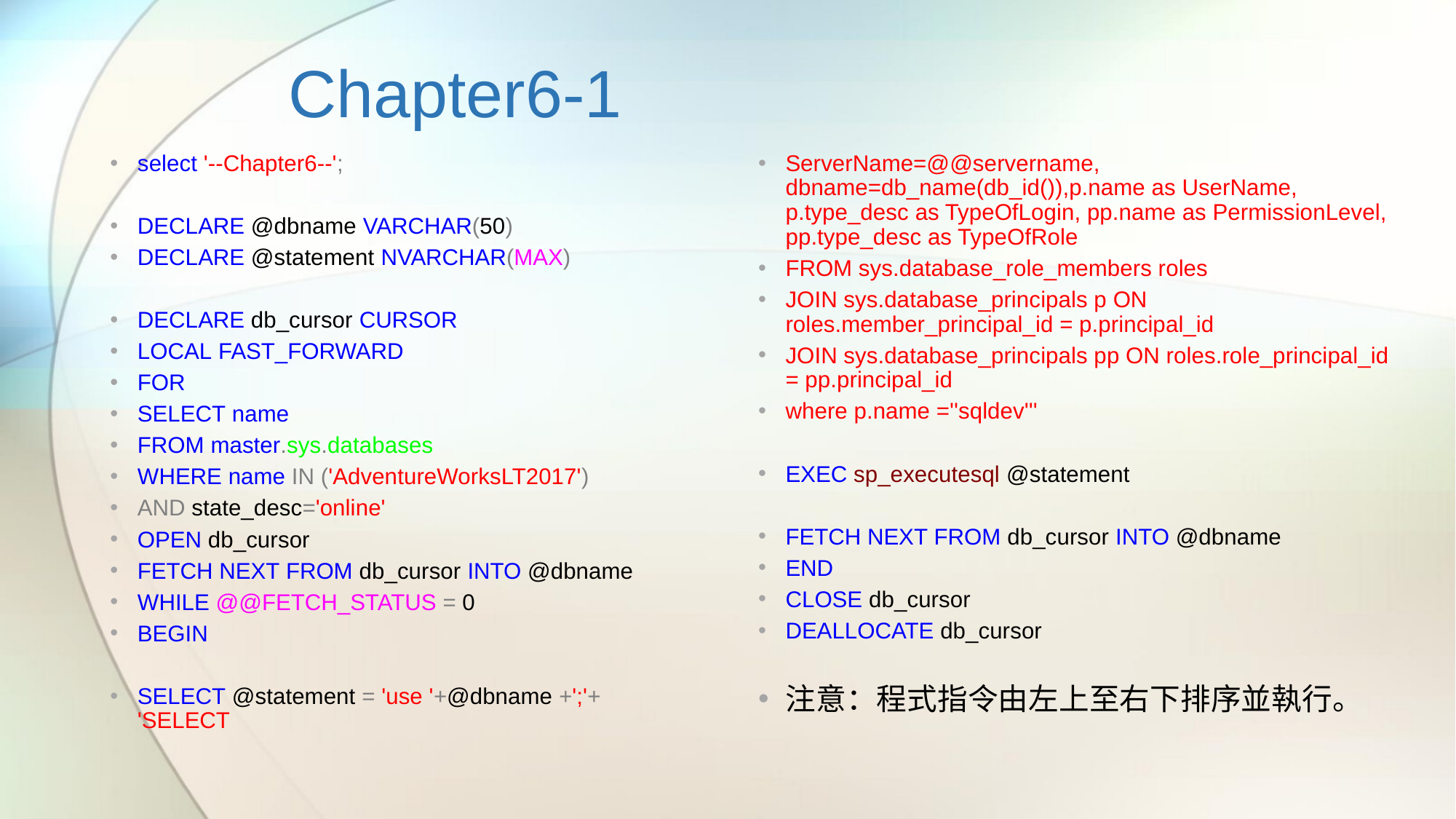

# Chapter6-1
select '--Chapter6--';

DECLARE @dbname VARCHAR(50)
DECLARE @statement NVARCHAR(MAX)

DECLARE db_cursor CURSOR
LOCAL FAST_FORWARD
FOR
SELECT name
FROM master.sys.databases
WHERE name IN ('AdventureWorksLT2017')
AND state_desc='online'
OPEN db_cursor
FETCH NEXT FROM db_cursor INTO @dbname
WHILE @@FETCH_STATUS = 0
BEGIN

SELECT @statement = 'use '+@dbname +';'+ 'SELECT
ServerName=@@servername, dbname=db_name(db_id()),p.name as UserName, p.type_desc as TypeOfLogin, pp.name as PermissionLevel, pp.type_desc as TypeOfRole
FROM sys.database_role_members roles
JOIN sys.database_principals p ON roles.member_principal_id = p.principal_id
JOIN sys.database_principals pp ON roles.role_principal_id = pp.principal_id
where p.name =''sqldev'''

EXEC sp_executesql @statement

FETCH NEXT FROM db_cursor INTO @dbname
END
CLOSE db_cursor
DEALLOCATE db_cursor

注意：程式指令由左上至右下排序並執行。